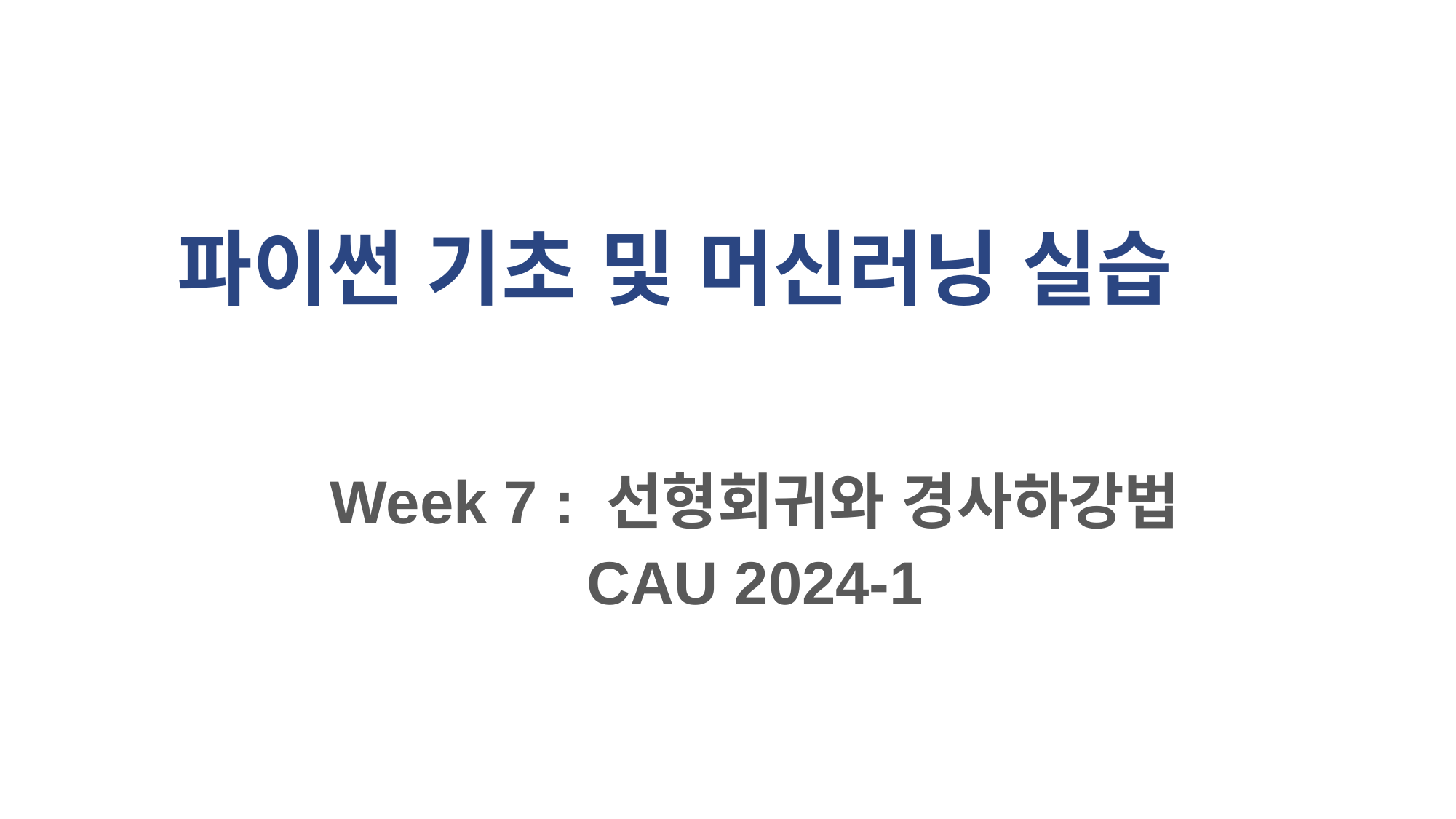

# 파이썬 기초 및 머신러닝 실습
Week 7 : 선형회귀와 경사하강법
CAU 2024-1